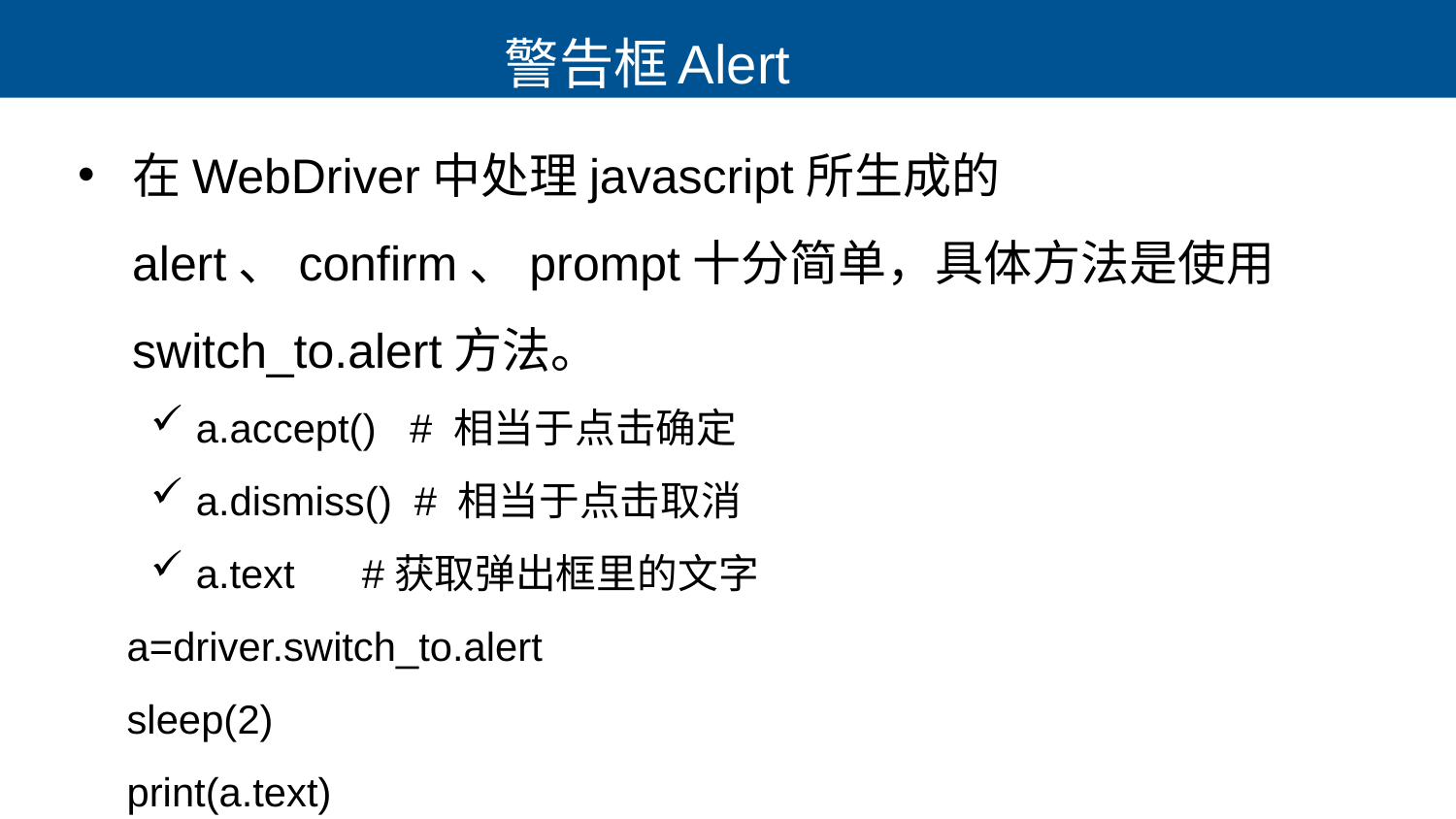

# 警告框Alert
在WebDriver中处理javascript所生成的alert、confirm、prompt十分简单，具体方法是使用switch_to.alert方法。
a.accept()   # 相当于点击确定
a.dismiss()  # 相当于点击取消
a.text      #获取弹出框里的文字
a=driver.switch_to.alert
sleep(2)
print(a.text)
a.accept()
a.dismiss()
a.send_keys("hello")